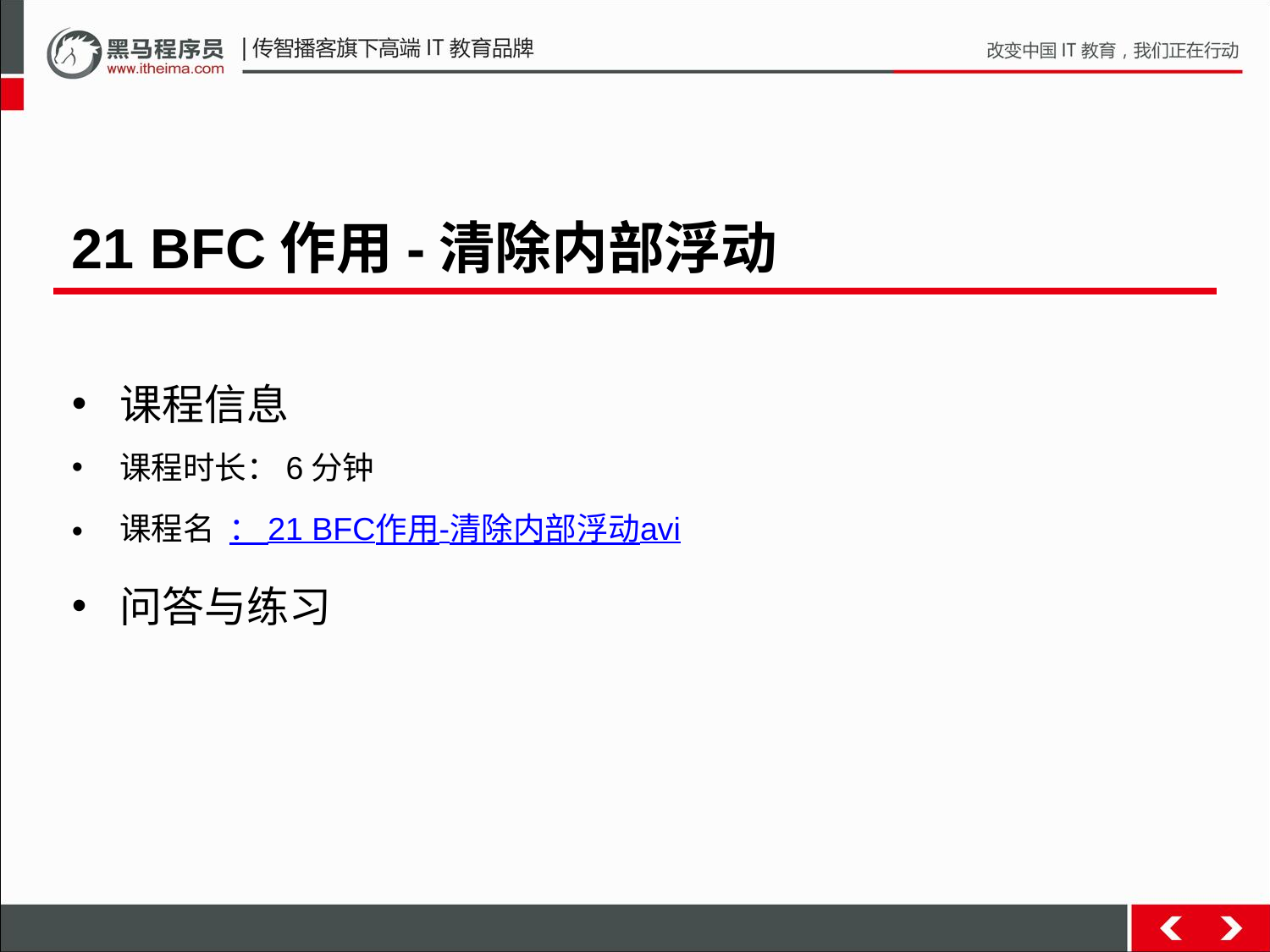

21 BFC作用-清除内部浮动
课程信息
课程时长：6分钟
课程名  ： 21 BFC作用-清除内部浮动avi
问答与练习